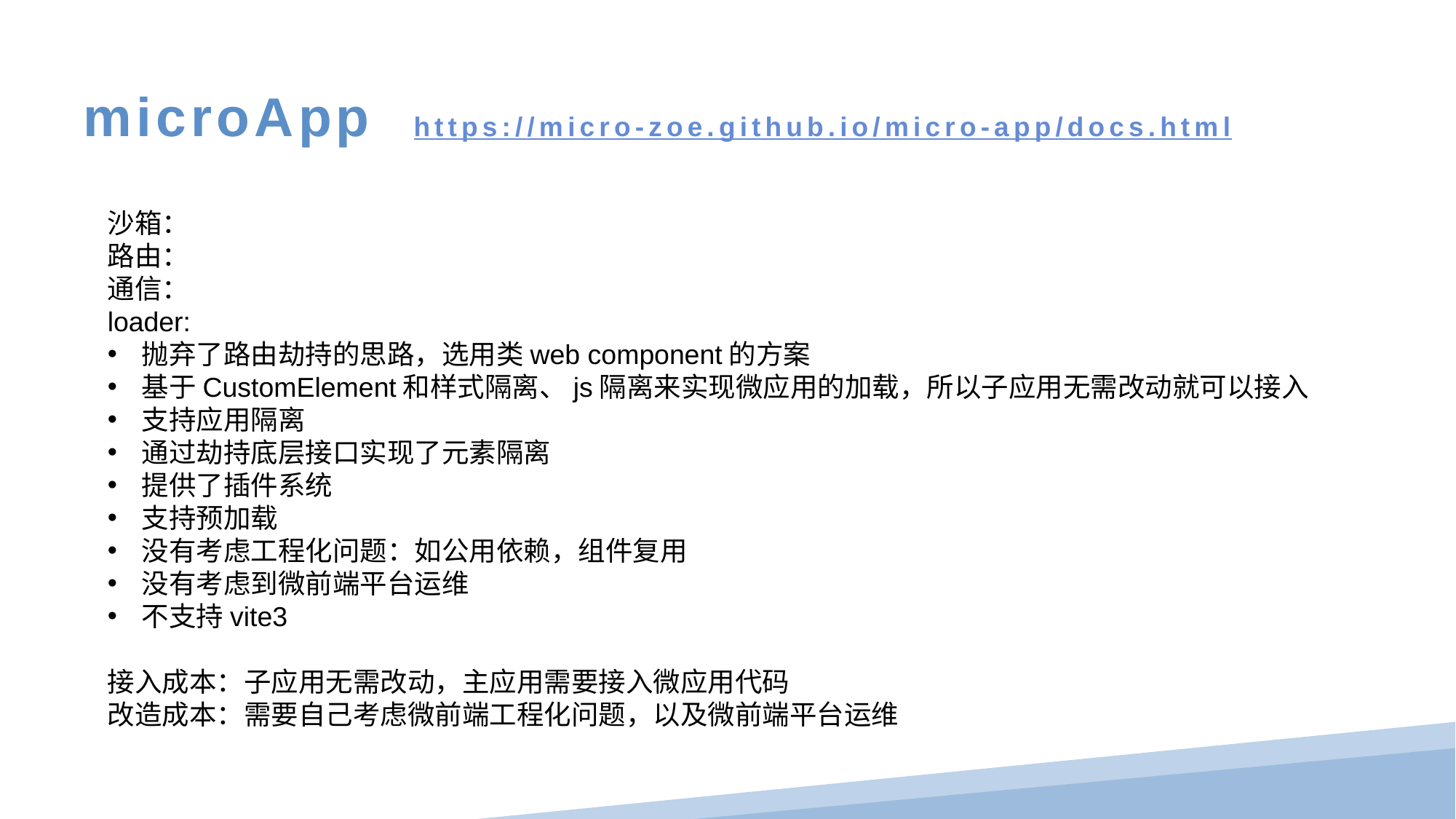

microApp  https://micro-zoe.github.io/micro-app/docs.html
沙箱：
路由：
通信：
loader:
抛弃了路由劫持的思路，选用类web component的方案
基于CustomElement和样式隔离、js隔离来实现微应用的加载，所以子应用无需改动就可以接入
支持应用隔离
通过劫持底层接口实现了元素隔离
提供了插件系统
支持预加载
没有考虑工程化问题：如公用依赖，组件复用
没有考虑到微前端平台运维
不支持vite3

接入成本：子应用无需改动，主应用需要接入微应用代码
改造成本：需要自己考虑微前端工程化问题，以及微前端平台运维